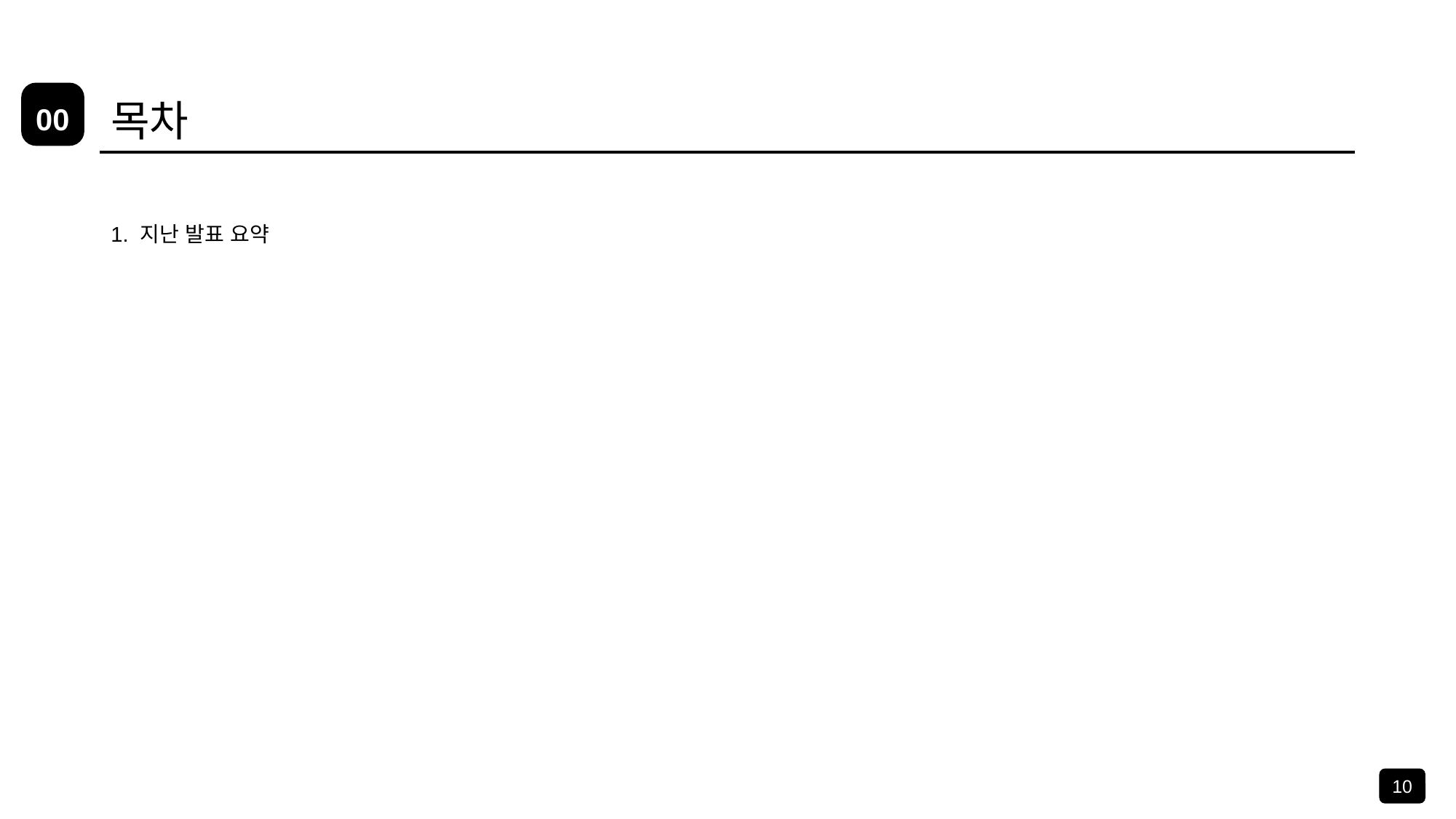

# 목차

00
1. 지난 발표 요약
10